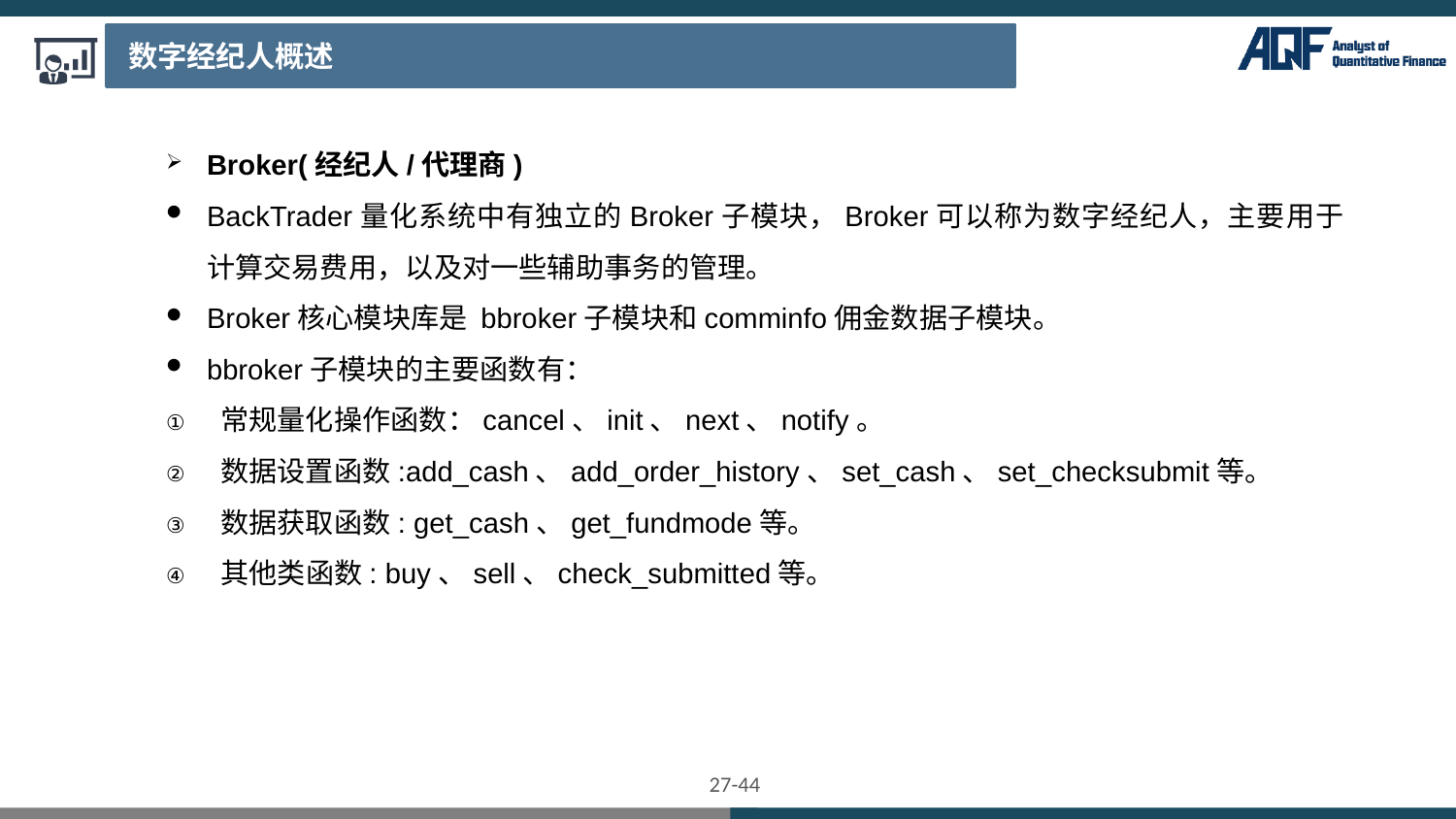

数字经纪人概述
Broker(经纪人/代理商)
BackTrader量化系统中有独立的Broker子模块，Broker可以称为数字经纪人，主要用于计算交易费用，以及对一些辅助事务的管理。
Broker核心模块库是 bbroker子模块和comminfo佣金数据子模块。
bbroker子模块的主要函数有：
常规量化操作函数：cancel、init、next、notify。
数据设置函数:add_cash、add_order_history、set_cash、set_checksubmit等。
数据获取函数: get_cash、get_fundmode等。
其他类函数: buy、sell、check_submitted等。